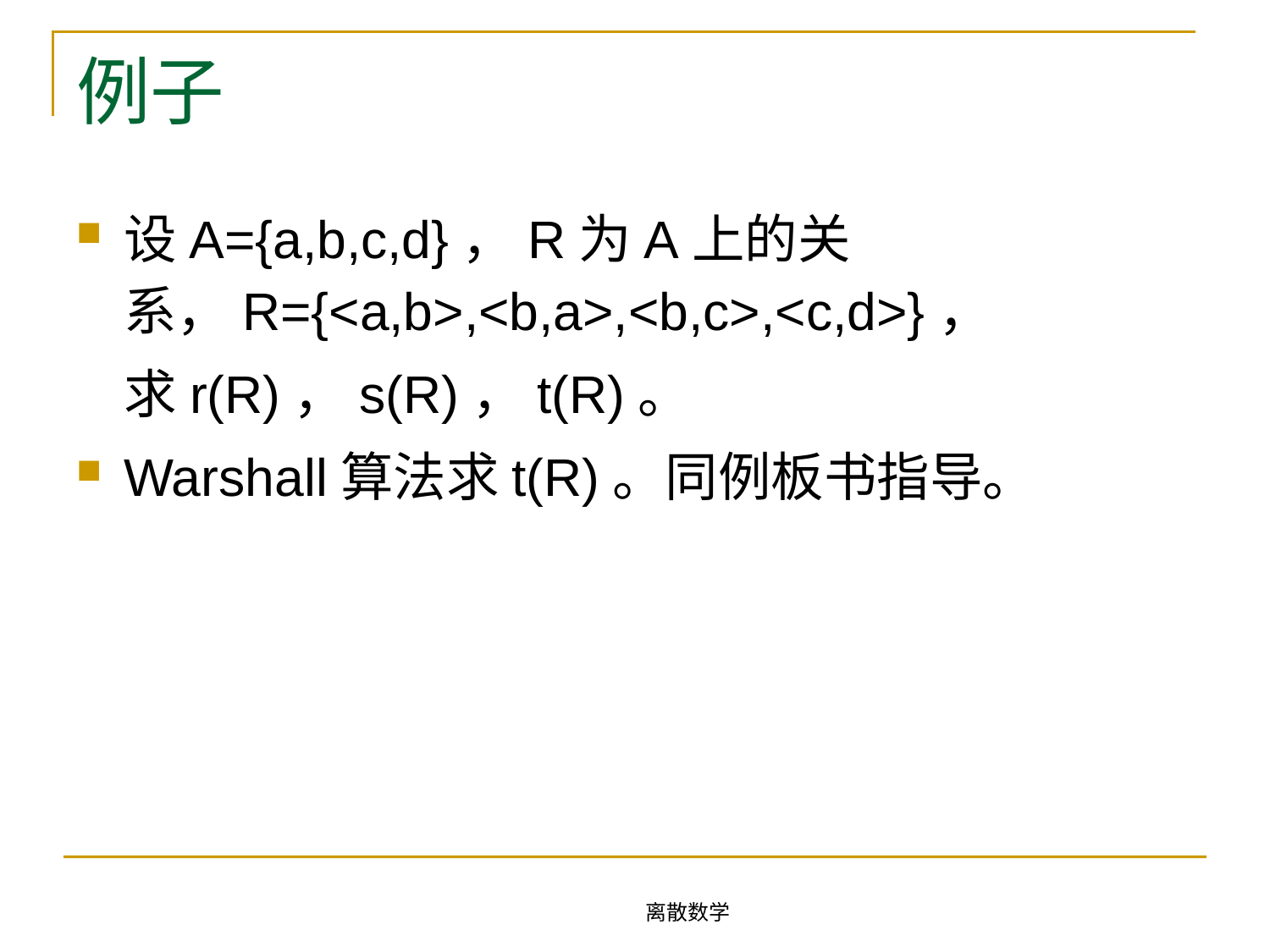

# 例子
设A={a,b,c,d}，R为A上的关系，R={<a,b>,<b,a>,<b,c>,<c,d>}，
   求r(R)，s(R)，t(R)。
Warshall算法求t(R)。同例板书指导。

离散数学
24